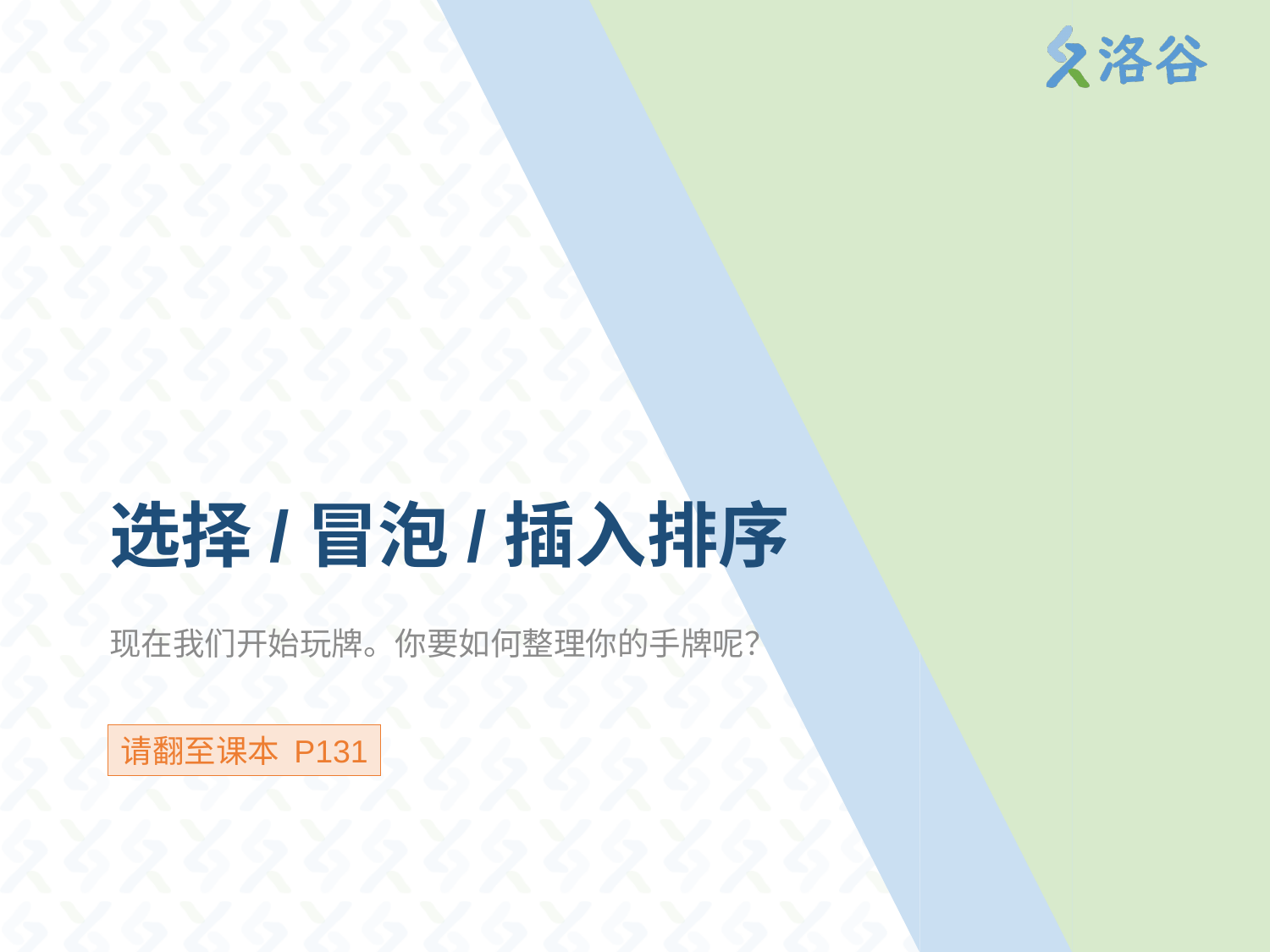

# 选择/冒泡/插入排序
现在我们开始玩牌。你要如何整理你的手牌呢？
请翻至课本 P131